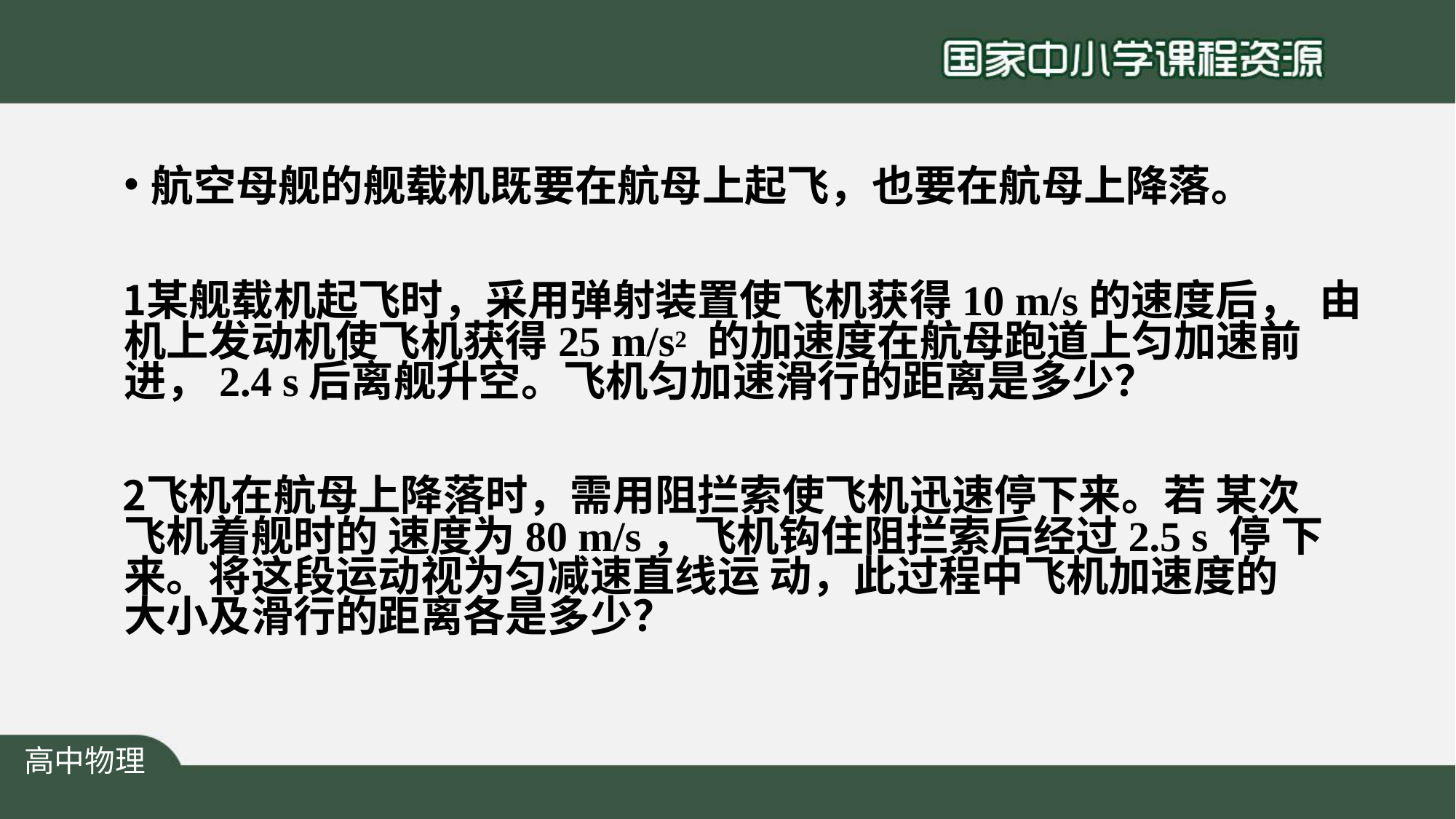

航空母舰的舰载机既要在航母上起飞，也要在航母上降落。

某舰载机起飞时，采用弹射装置使飞机获得10 m/s的速度后，  由机上发动机使飞机获得25 m/s2 的加速度在航母跑道上匀加速前 进，2.4 s后离舰升空。飞机匀加速滑行的距离是多少？

飞机在航母上降落时，需用阻拦索使飞机迅速停下来。若 某次飞机着舰时的 速度为80 m/s，飞机钩住阻拦索后经过2.5 s 停 下来。将这段运动视为匀减速直线运 动，此过程中飞机加速度的 大小及滑行的距离各是多少？
高中物理